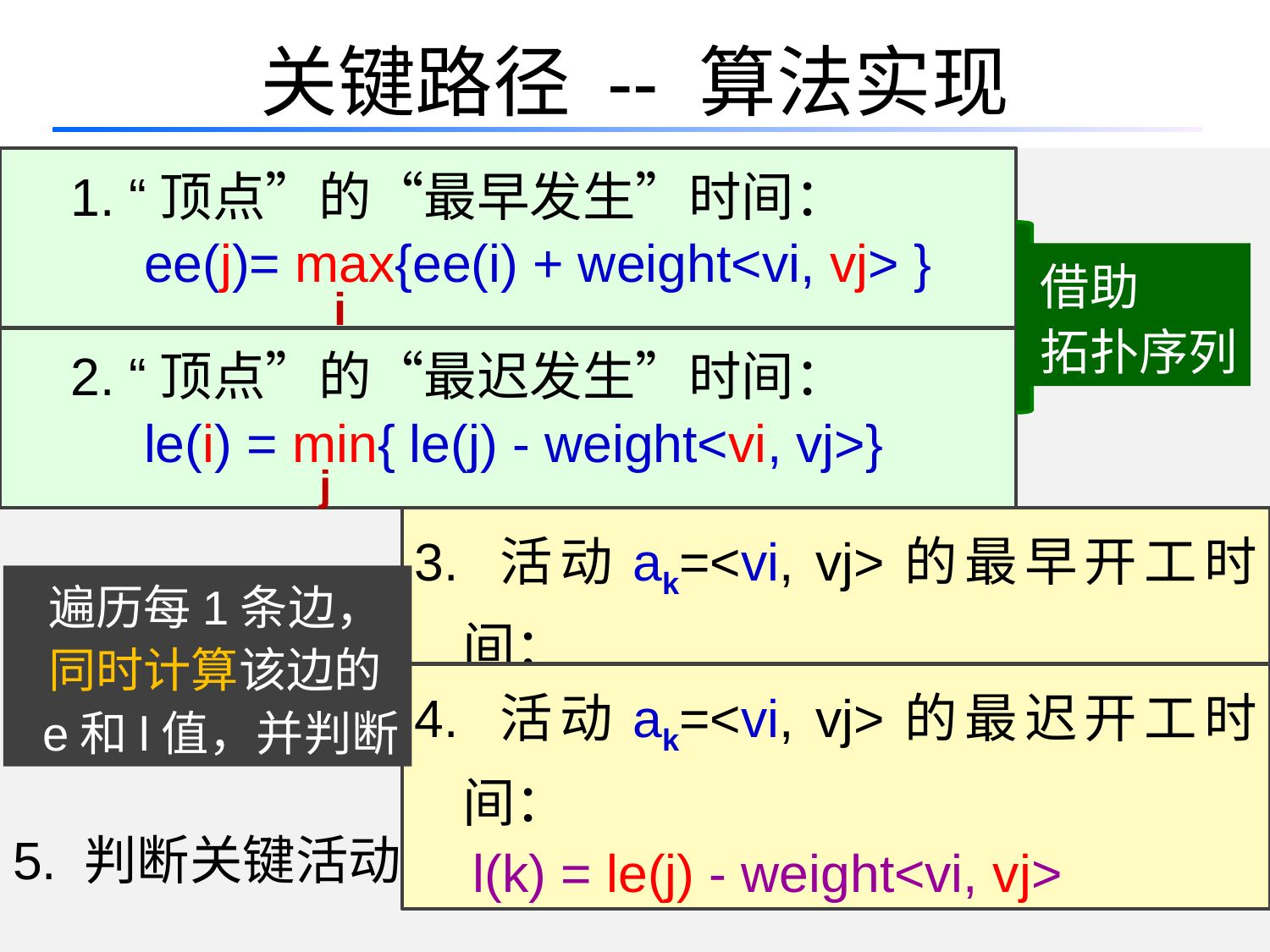

# 关键路径 -- 算法实现

5. 判断关键活动：if(e(k)==l(k))
    1. “顶点”的“最早发生”时间：
         ee(j)= max{ee(i) + weight<vi, vj> }

借助
拓扑序列
i
    2. “顶点”的“最迟发生”时间：
         le(i) = min{ le(j) - weight<vi, vj>}
j
3. 活动ak=<vi, vj>的最早开工时间：
     e(k) = ee(i)
  遍历每1条边，
  同时计算该边的
  e和l值，并判断
4. 活动ak=<vi, vj>的最迟开工时间：
    l(k) = le(j) - weight<vi, vj>